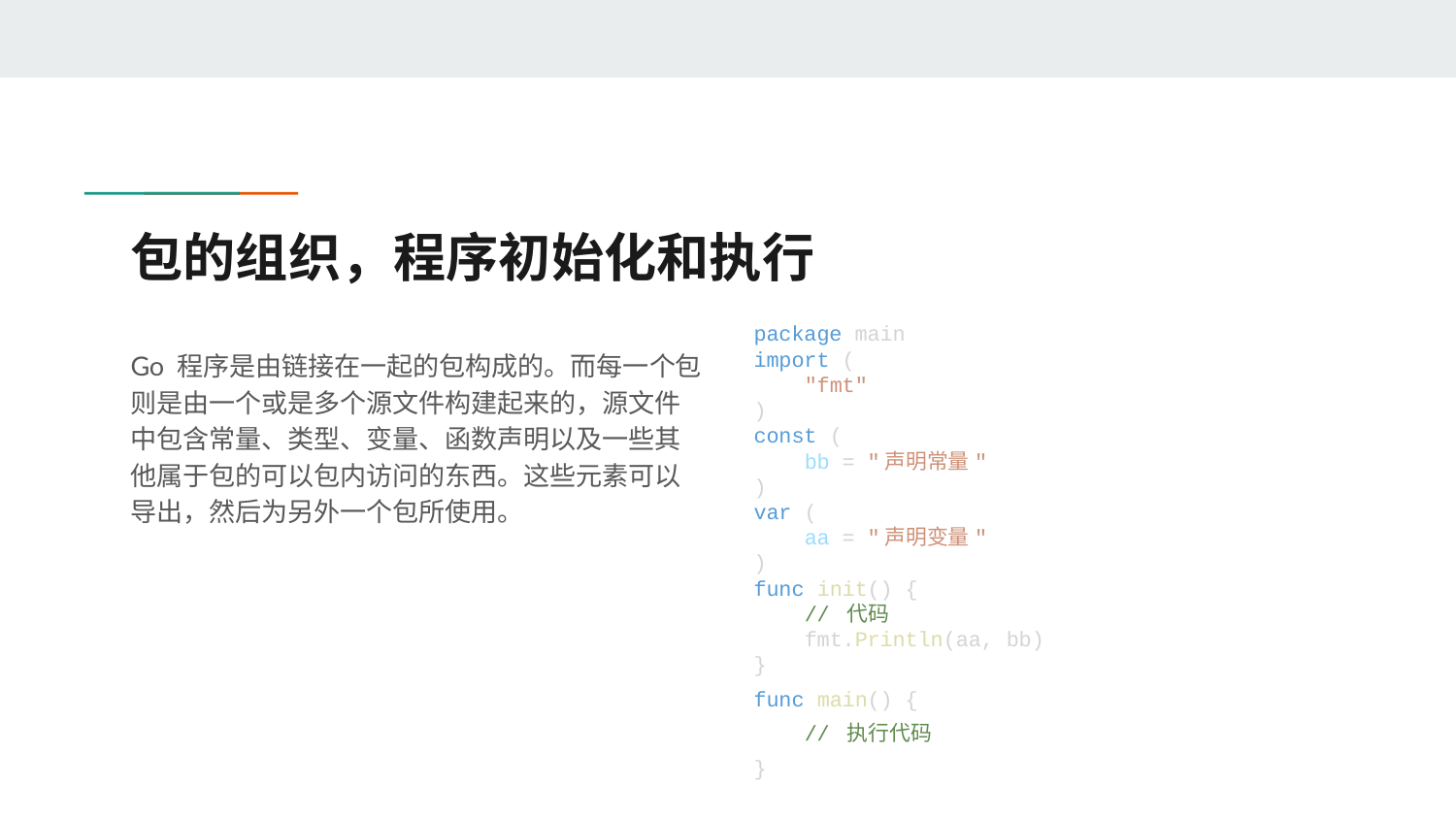

# 包的组织，程序初始化和执行

package main
import (
    "fmt"
)
const (
    bb = "声明常量"
)
var (
    aa = "声明变量"
)
func init() {
    // 代码
    fmt.Println(aa, bb)
}
func main() {
    // 执行代码
}

Go 程序是由链接在一起的包构成的。而每一个包则是由一个或是多个源文件构建起来的，源文件中包含常量、类型、变量、函数声明以及一些其他属于包的可以包内访问的东西。这些元素可以导出，然后为另外一个包所使用。